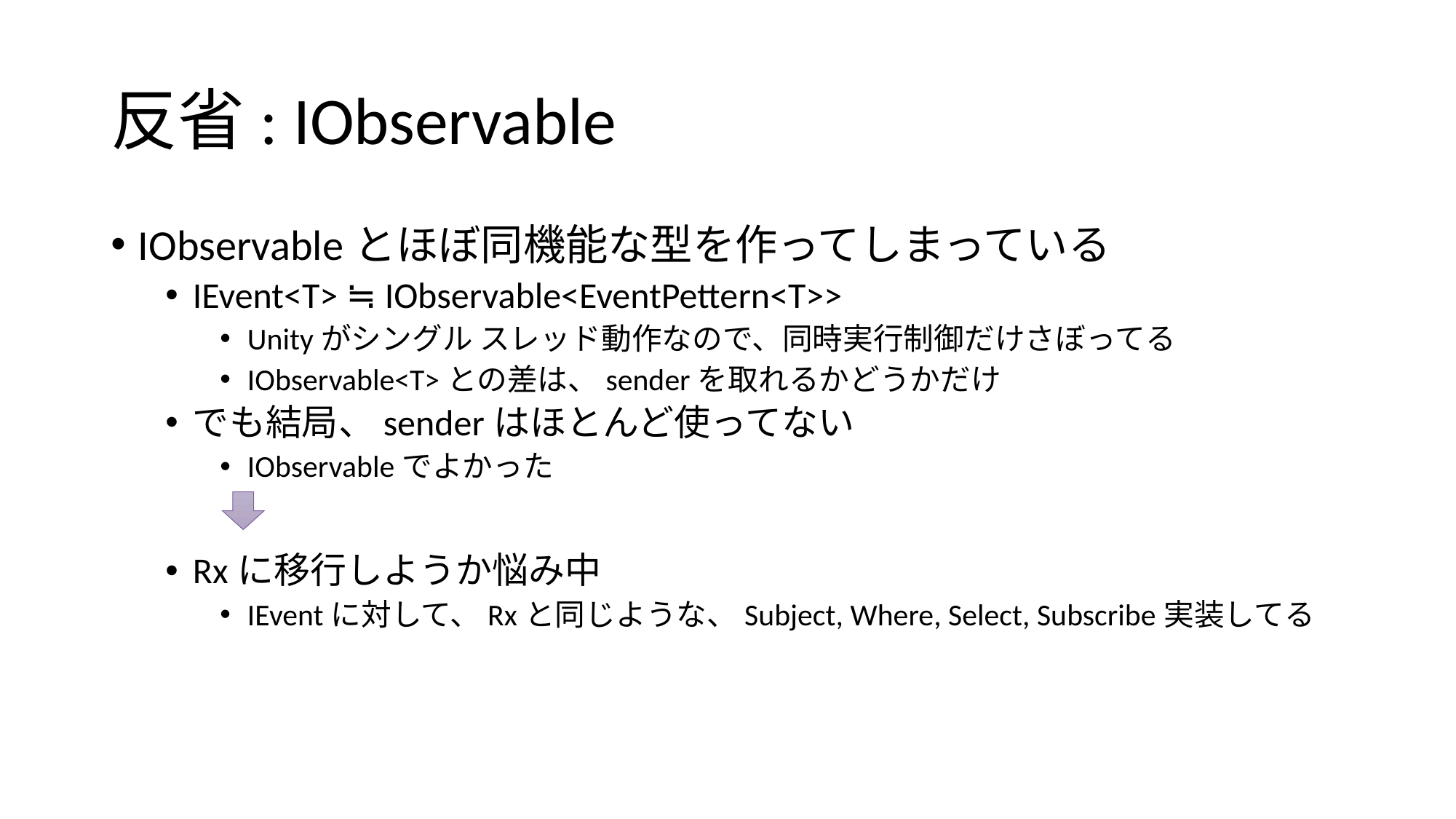

# 反省: IObservable
IObservableとほぼ同機能な型を作ってしまっている
IEvent<T> ≒ IObservable<EventPettern<T>>
Unityがシングル スレッド動作なので、同時実行制御だけさぼってる
IObservable<T>との差は、senderを取れるかどうかだけ
でも結局、senderはほとんど使ってない
IObservableでよかった

Rxに移行しようか悩み中
IEventに対して、Rxと同じような、Subject, Where, Select, Subscribe実装してる